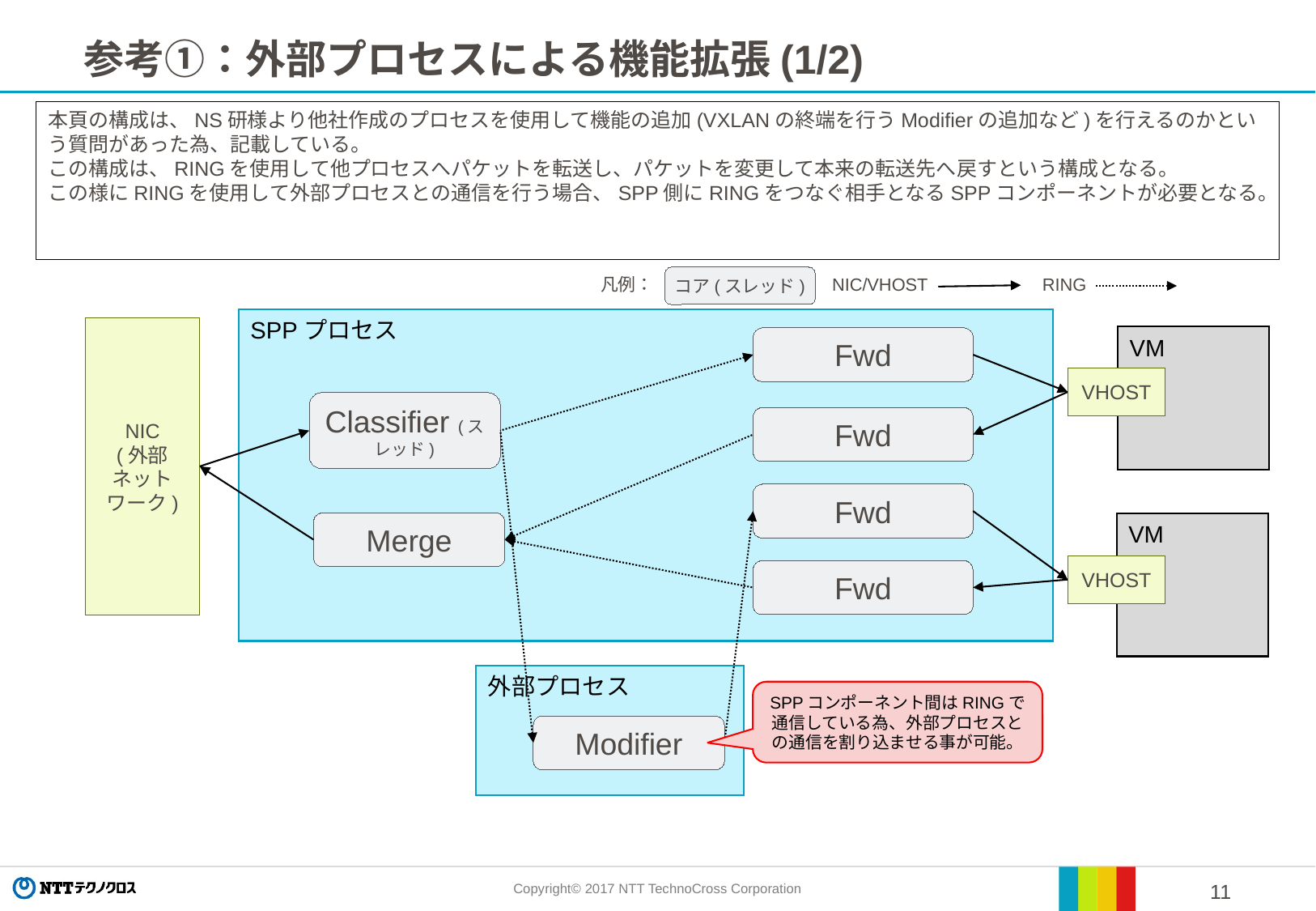

# 参考①：外部プロセスによる機能拡張(1/2)
本頁の構成は、NS研様より他社作成のプロセスを使用して機能の追加(VXLANの終端を行うModifierの追加など)を行えるのかという質問があった為、記載している。
この構成は、RINGを使用して他プロセスへパケットを転送し、パケットを変更して本来の転送先へ戻すという構成となる。
この様にRINGを使用して外部プロセスとの通信を行う場合、SPP側にRINGをつなぐ相手となるSPPコンポーネントが必要となる。
コア(スレッド)
凡例：
NIC/VHOST
RING
SPPプロセス
NIC
(外部ネットワーク)
VM
Fwd
VHOST
Classifier (スレッド)
Fwd
Fwd
Merge
VM
VHOST
Fwd
外部プロセス
SPPコンポーネント間はRINGで通信している為、外部プロセスとの通信を割り込ませる事が可能。
Modifier